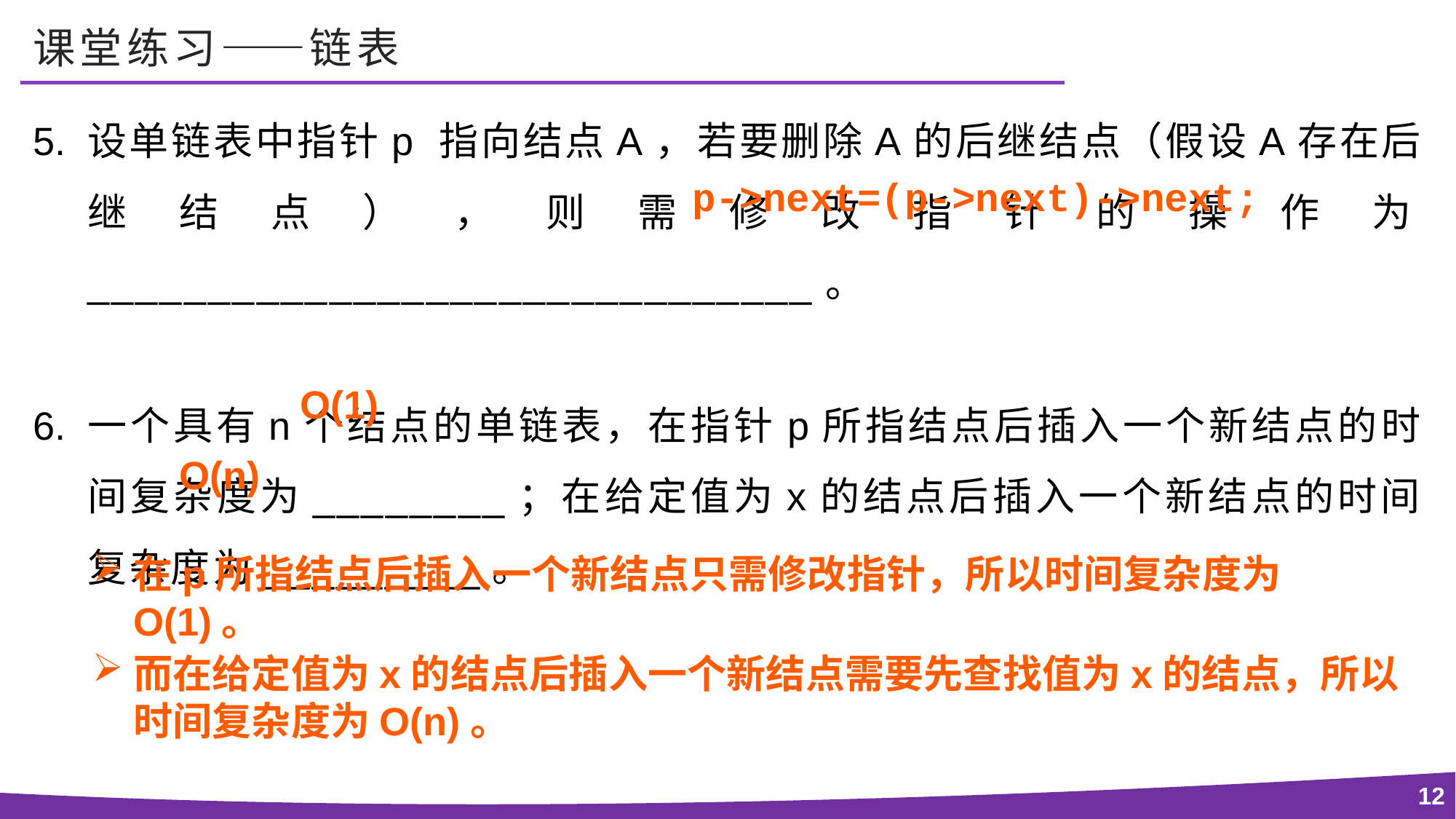

# 课堂练习——链表
设单链表中指针p 指向结点A，若要删除A的后继结点（假设A存在后继结点），则需修改指针的操作为______________________________。

一个具有n个结点的单链表，在指针p所指结点后插入一个新结点的时间复杂度为________；在给定值为x的结点后插入一个新结点的时间复杂度为_________。

p->next=(p->next)->next;
Ο(1)
Ο(n)
在p所指结点后插入一个新结点只需修改指针，所以时间复杂度为Ο(1)。
而在给定值为x的结点后插入一个新结点需要先查找值为x的结点，所以时间复杂度为Ο(n)。